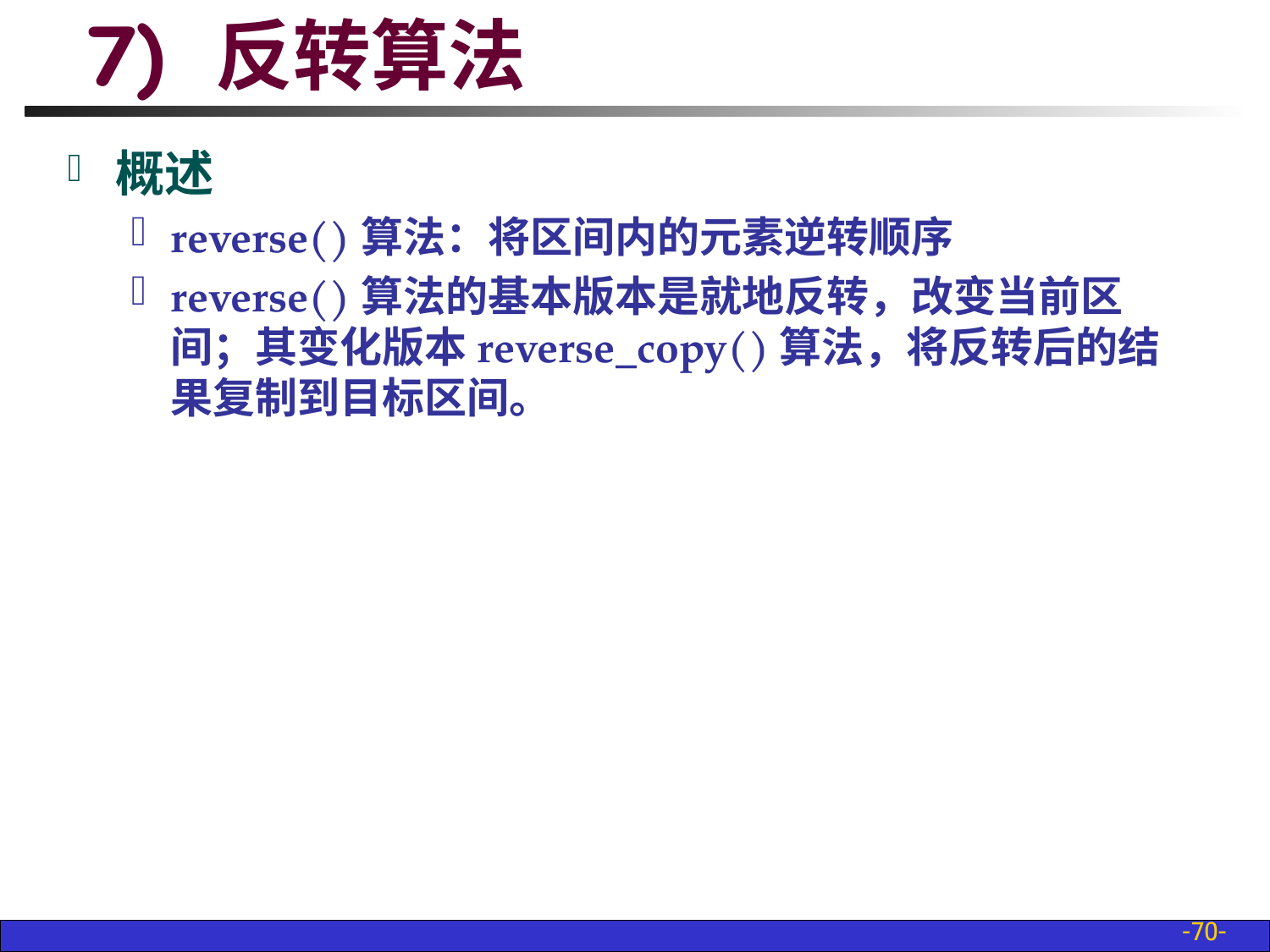

# 7) 反转算法
概述
reverse()算法：将区间内的元素逆转顺序
reverse()算法的基本版本是就地反转，改变当前区间；其变化版本reverse_copy()算法，将反转后的结果复制到目标区间。
-70-